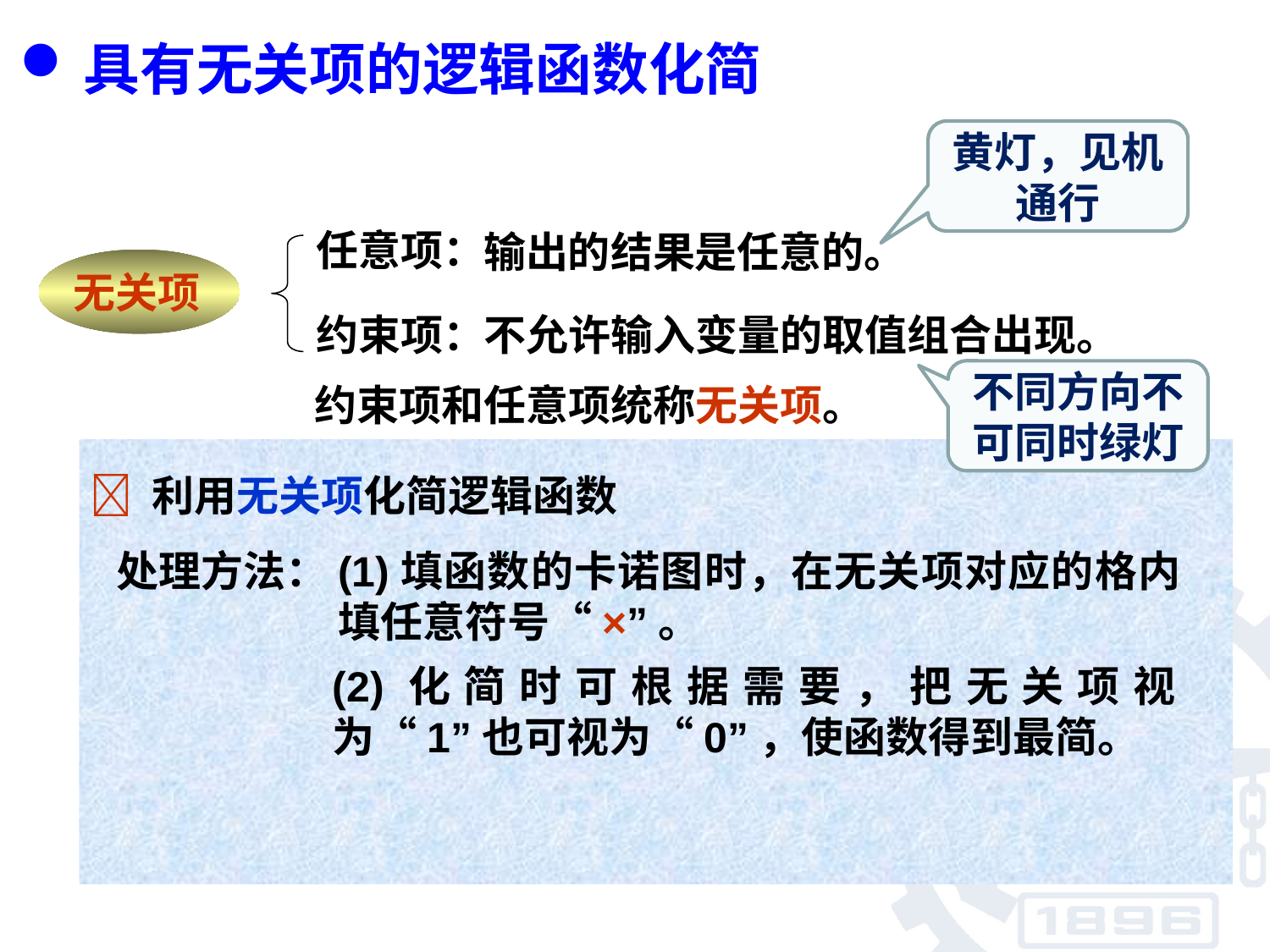

具有无关项的逻辑函数化简
黄灯，见机通行
任意项：
输出的结果是任意的。

无关项
约束项：
不允许输入变量的取值组合出现。
不同方向不可同时绿灯

约束项和任意项统称无关项。

常用符号“Φ”、“d”或“×”表示。
• 利用无关项化简逻辑函数

(1)填函数的卡诺图时，在无关项对应的格内填任意符号“×”。
处理方法：
例如红绿交通灯信号

车F
红灯A

绿灯B
可行可停
0      0

(2)化简时可根据需要，把无关项视为“1”也可视为“0”，使函数得到最简。
任意项
0      1
1      0
1
0
约束项
1      1
不允许